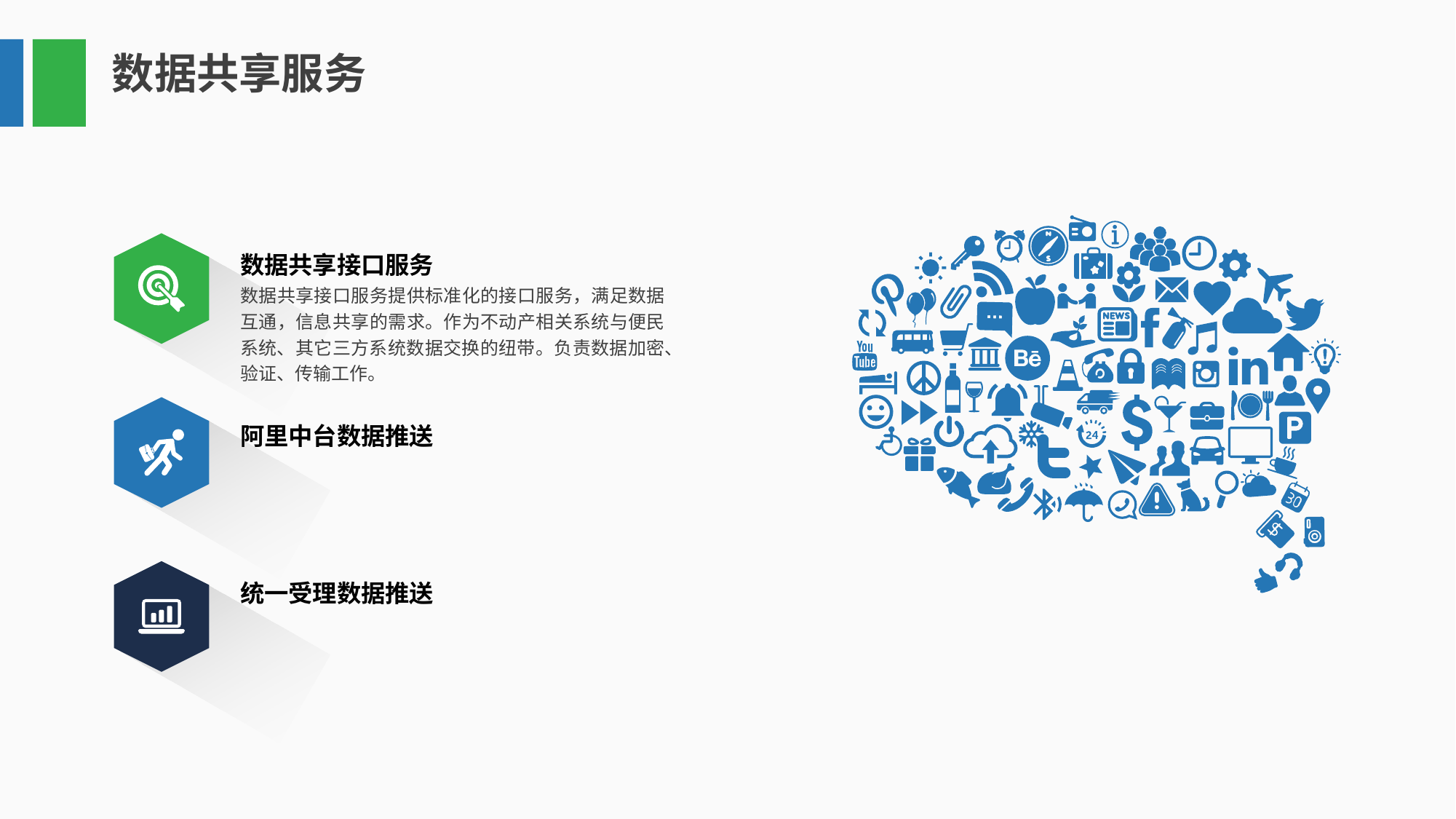

数据共享服务

数据共享接口服务
数据共享接口服务提供标准化的接口服务，满足数据互通，信息共享的需求。作为不动产相关系统与便民系统、其它三方系统数据交换的纽带。负责数据加密、验证、传输工作。

阿里中台数据推送

统一受理数据推送